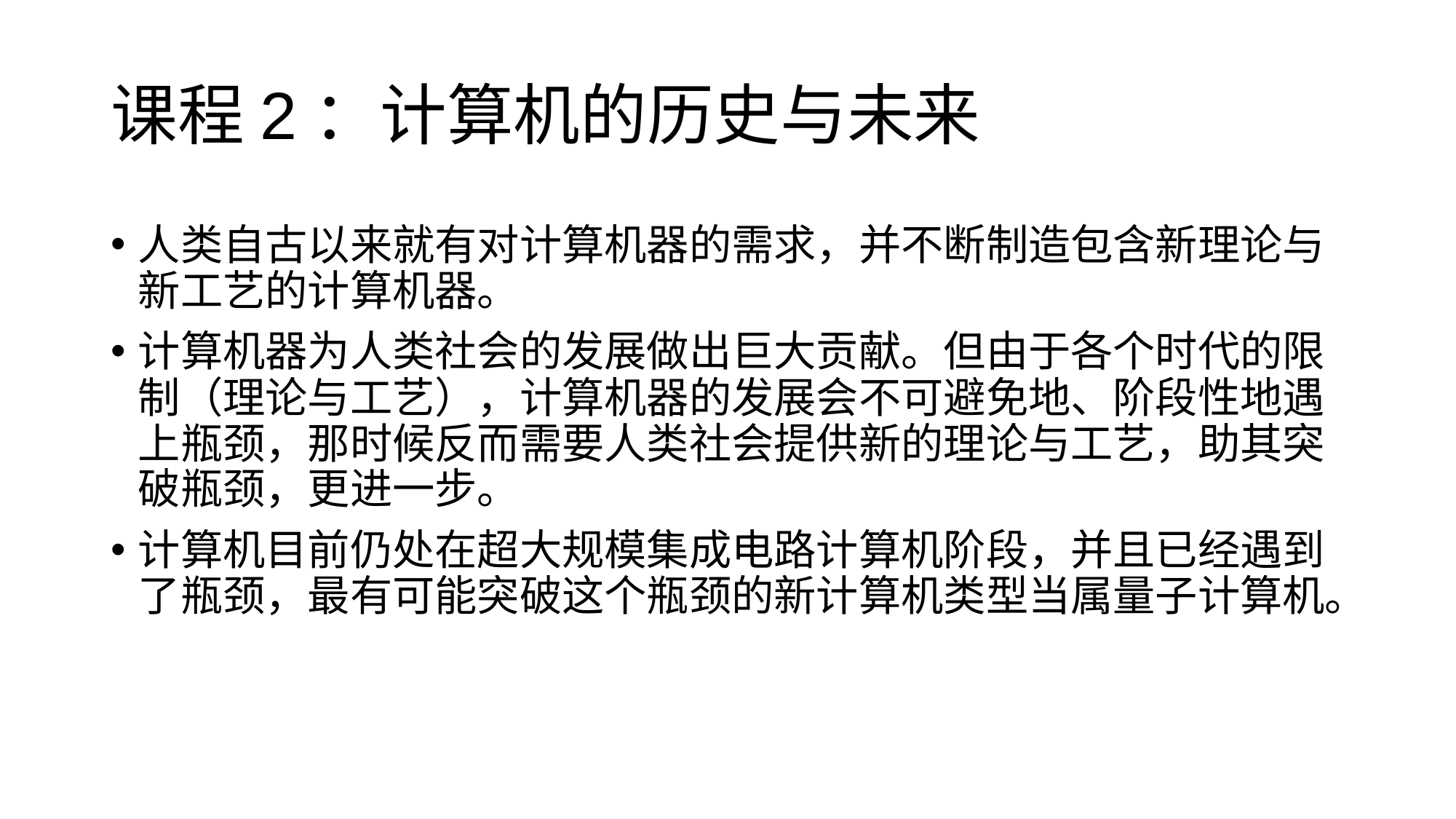

# 课程2：计算机的历史与未来
人类自古以来就有对计算机器的需求，并不断制造包含新理论与新工艺的计算机器。
计算机器为人类社会的发展做出巨大贡献。但由于各个时代的限制（理论与工艺），计算机器的发展会不可避免地、阶段性地遇上瓶颈，那时候反而需要人类社会提供新的理论与工艺，助其突破瓶颈，更进一步。
计算机目前仍处在超大规模集成电路计算机阶段，并且已经遇到了瓶颈，最有可能突破这个瓶颈的新计算机类型当属量子计算机。